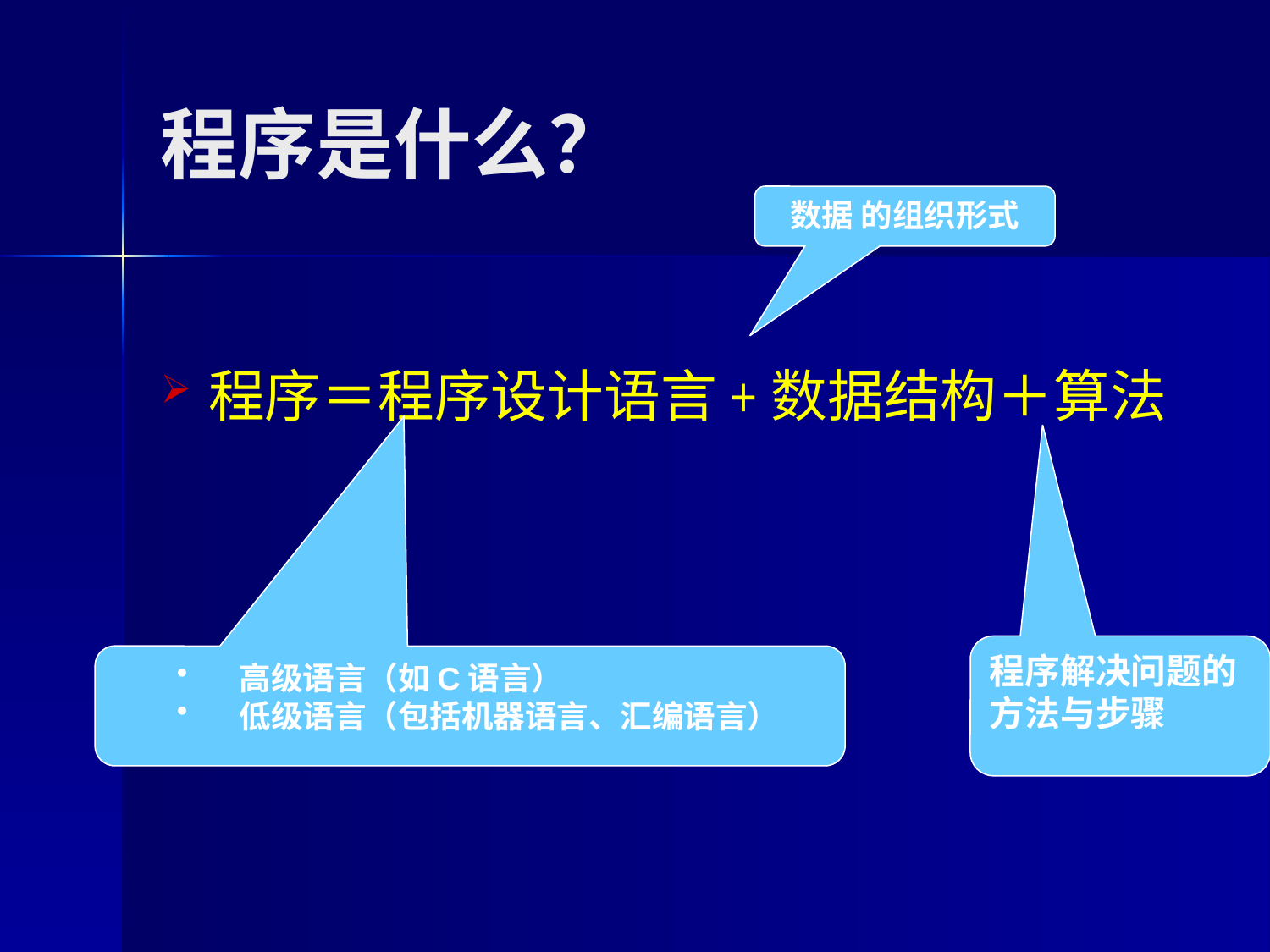

# 程序是什么？
数据 的组织形式

程序＝程序设计语言+数据结构＋算法

程序解决问题的方法与步骤
 高级语言（如C语言）
 低级语言（包括机器语言、汇编语言）